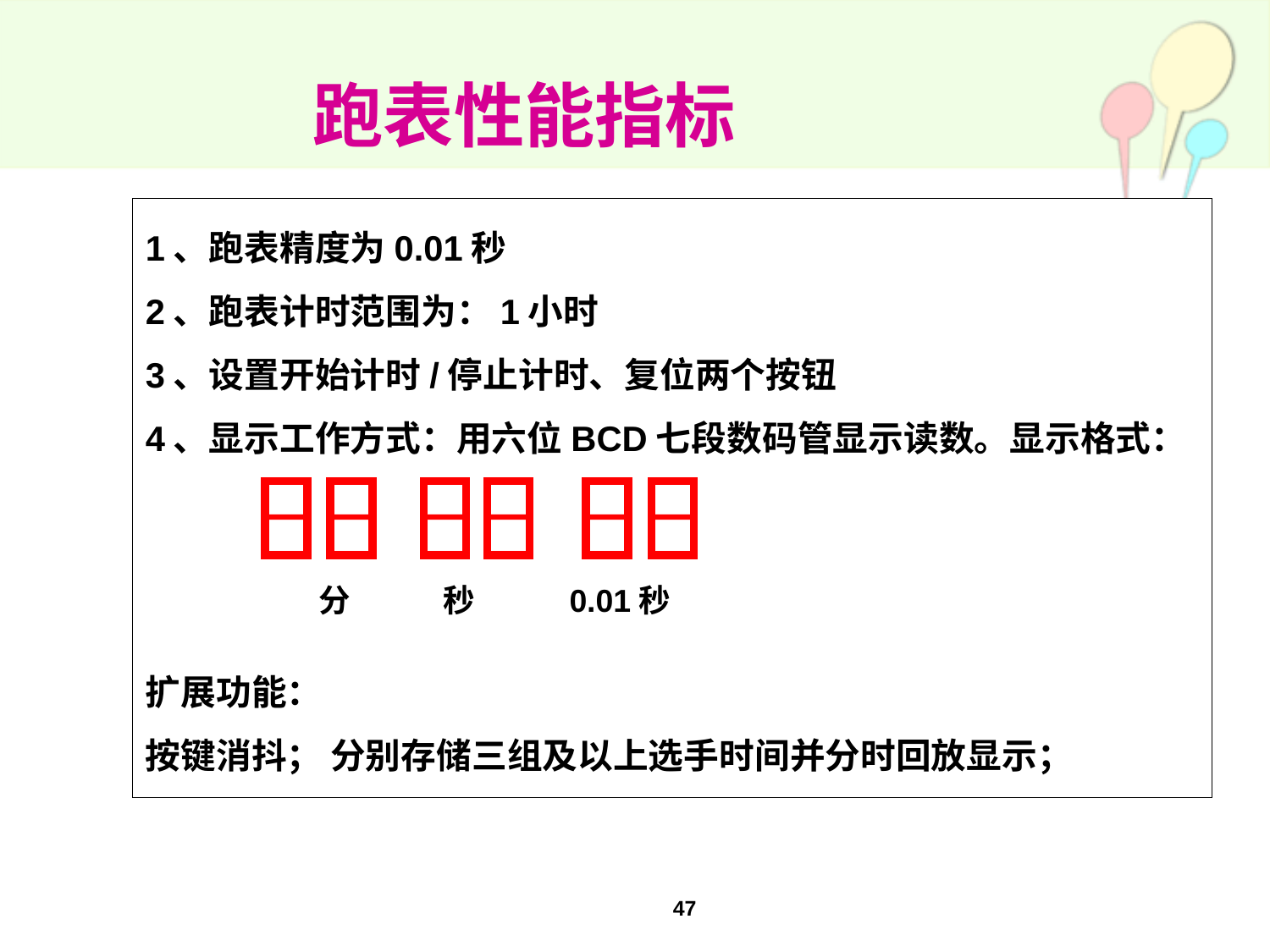

# 跑表性能指标
1、跑表精度为0.01秒
2、跑表计时范围为：1小时
3、设置开始计时/停止计时、复位两个按钮
4、显示工作方式：用六位BCD七段数码管显示读数。显示格式：

扩展功能：
按键消抖； 分别存储三组及以上选手时间并分时回放显示；

  分             秒            0.01秒
47